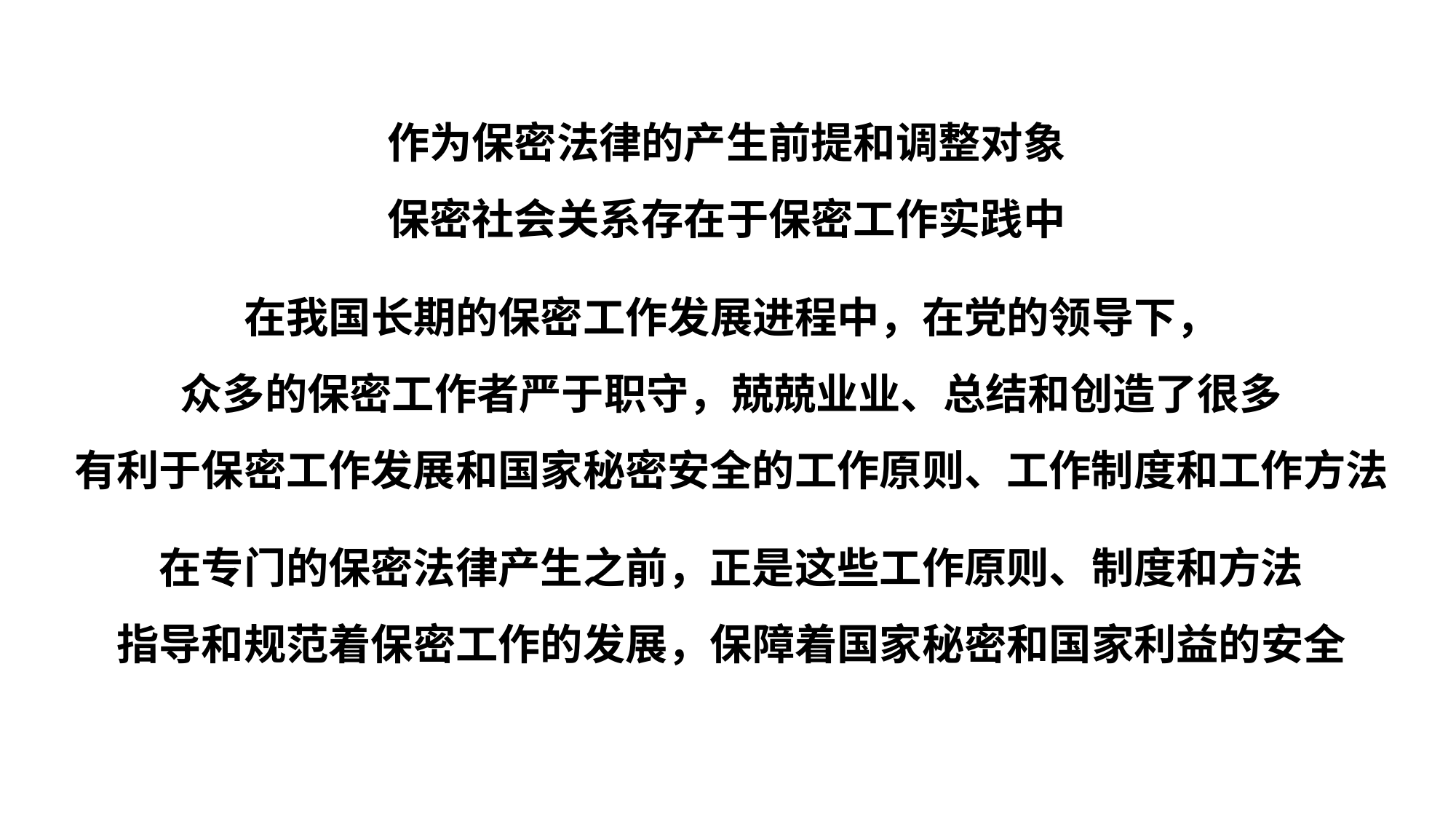

作为保密法律的产生前提和调整对象
 保密社会关系存在于保密工作实践中

  在我国长期的保密工作发展进程中，在党的领导下，
  众多的保密工作者严于职守，兢兢业业、总结和创造了很多
  有利于保密工作发展和国家秘密安全的工作原则、工作制度和工作方法

  在专门的保密法律产生之前，正是这些工作原则、制度和方法
  指导和规范着保密工作的发展，保障着国家秘密和国家利益的安全